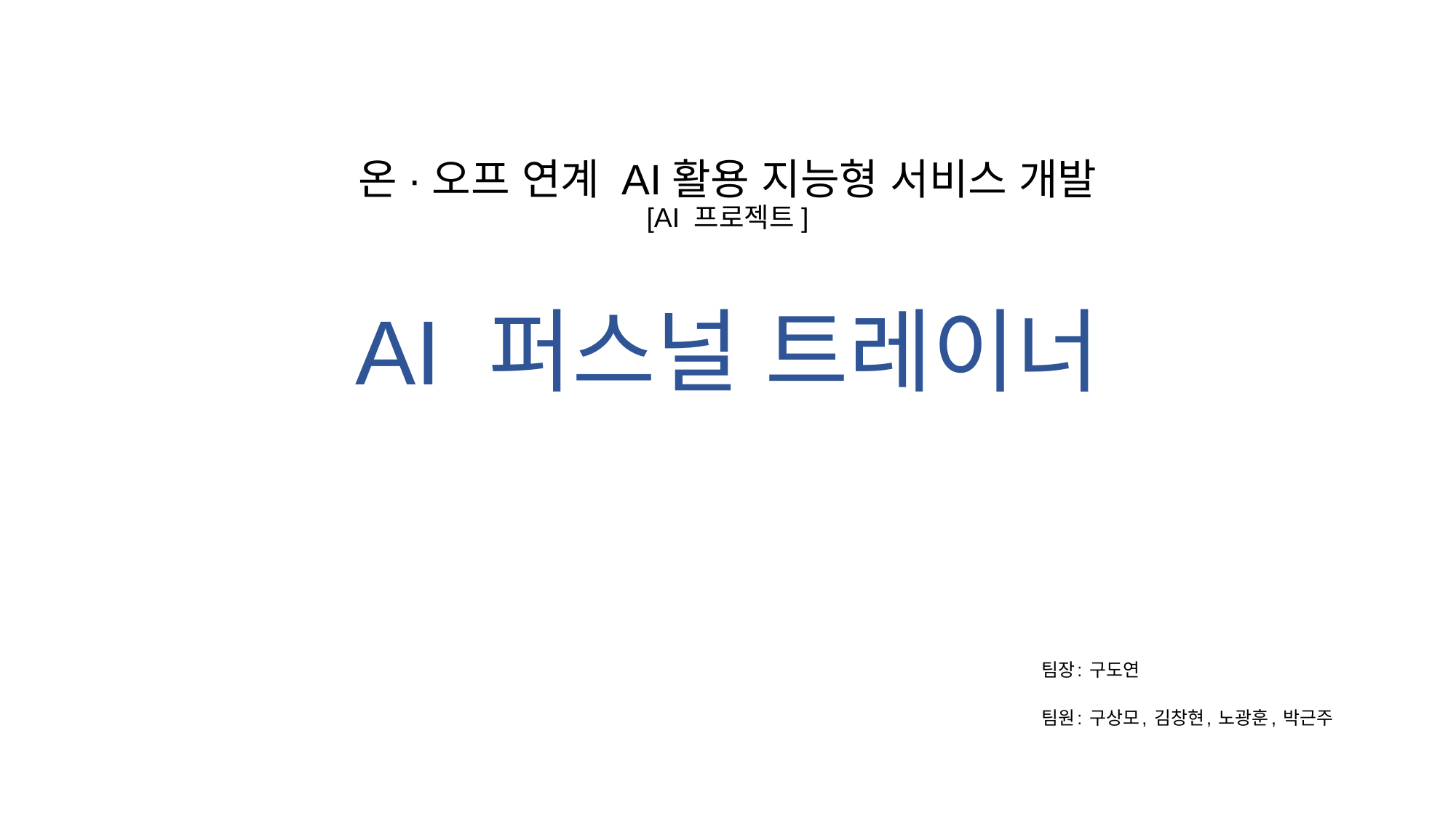

# 온·오프 연계 AI활용 지능형 서비스 개발 [AI 프로젝트]
AI 퍼스널 트레이너
팀장: 구도연
팀원: 구상모, 김창현, 노광훈, 박근주